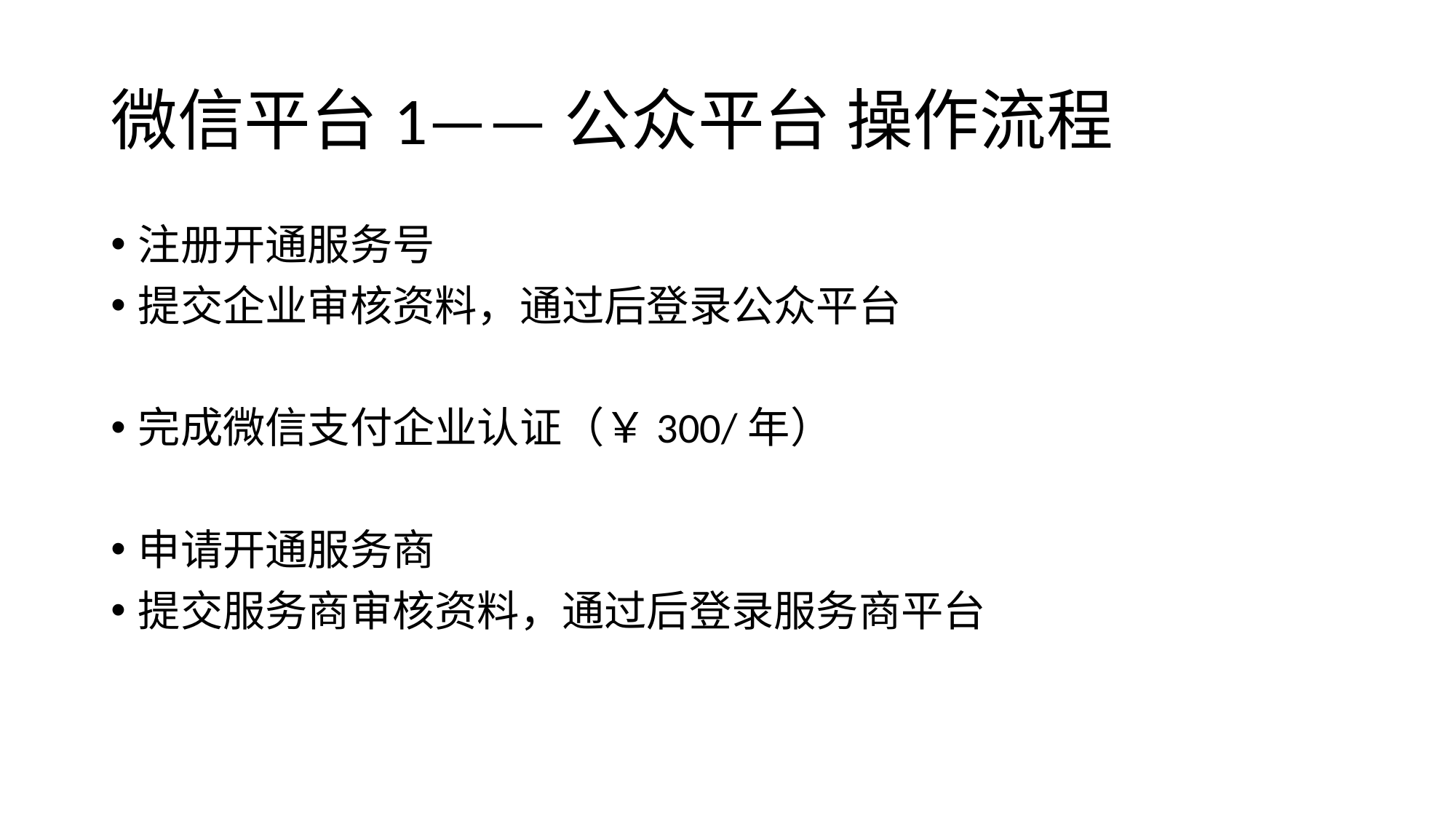

# 微信平台1——公众平台 操作流程
注册开通服务号
提交企业审核资料，通过后登录公众平台

完成微信支付企业认证（￥300/年）

申请开通服务商
提交服务商审核资料，通过后登录服务商平台